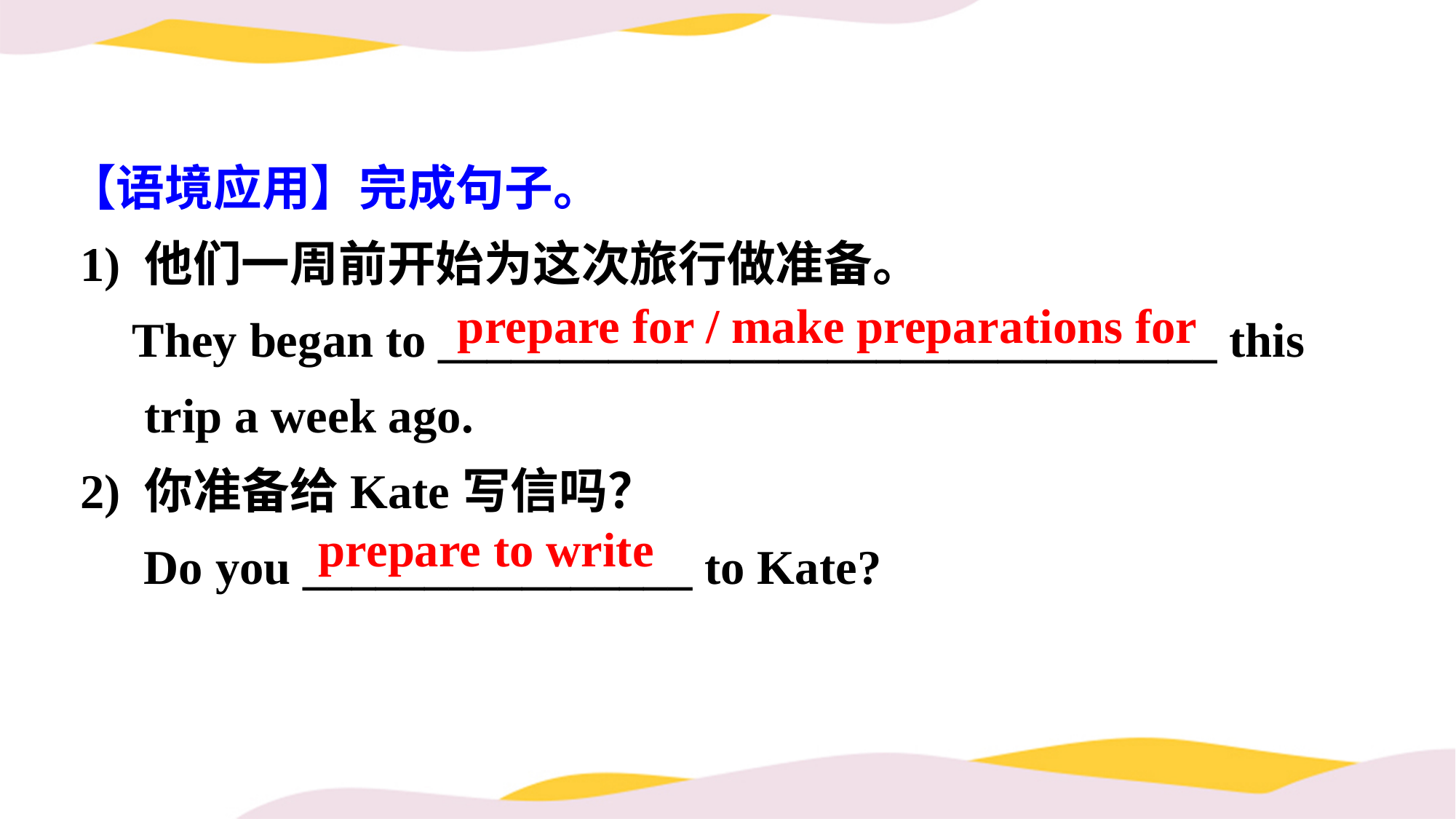

【语境应用】完成句子。
 1) 他们一周前开始为这次旅行做准备。
They began to ________________________________ this trip a week ago.
 2) 你准备给Kate写信吗？
 Do you ________________ to Kate?
prepare for / make preparations for
prepare to write